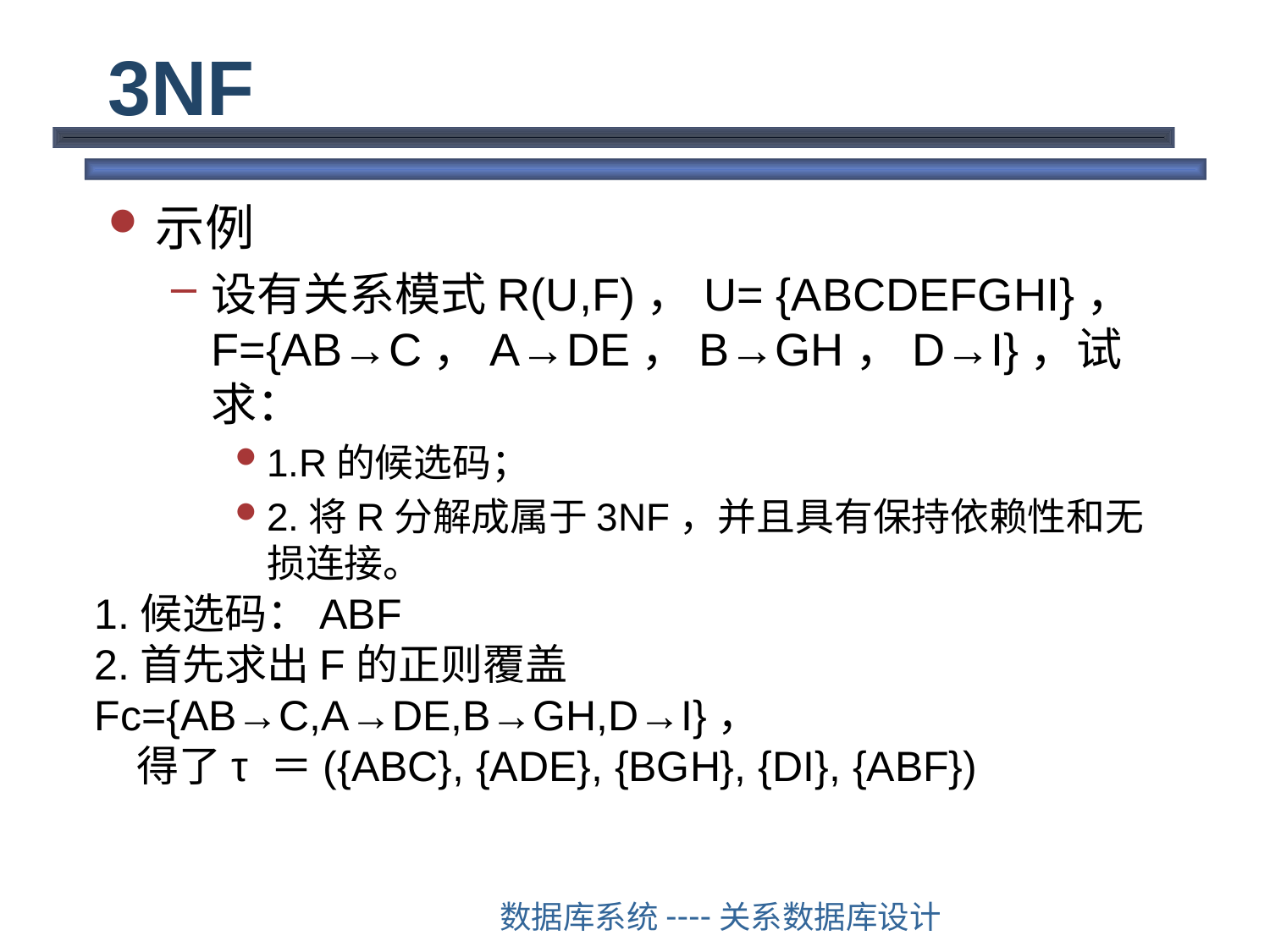

# 3NF
示例
设有关系模式R(U,F)，U= {ABCDEFGHI}，F={AB→C，A→DE，B→GH，D→I}，试求：
1.R的候选码；
2.将R分解成属于3NF，并且具有保持依赖性和无损连接。
1.候选码：ABF
2.首先求出F的正则覆盖Fc={AB→C,A→DE,B→GH,D→I}，
　得了τ ＝({ABC}, {ADE}, {BGH}, {DI}, {ABF})
数据库系统----关系数据库设计